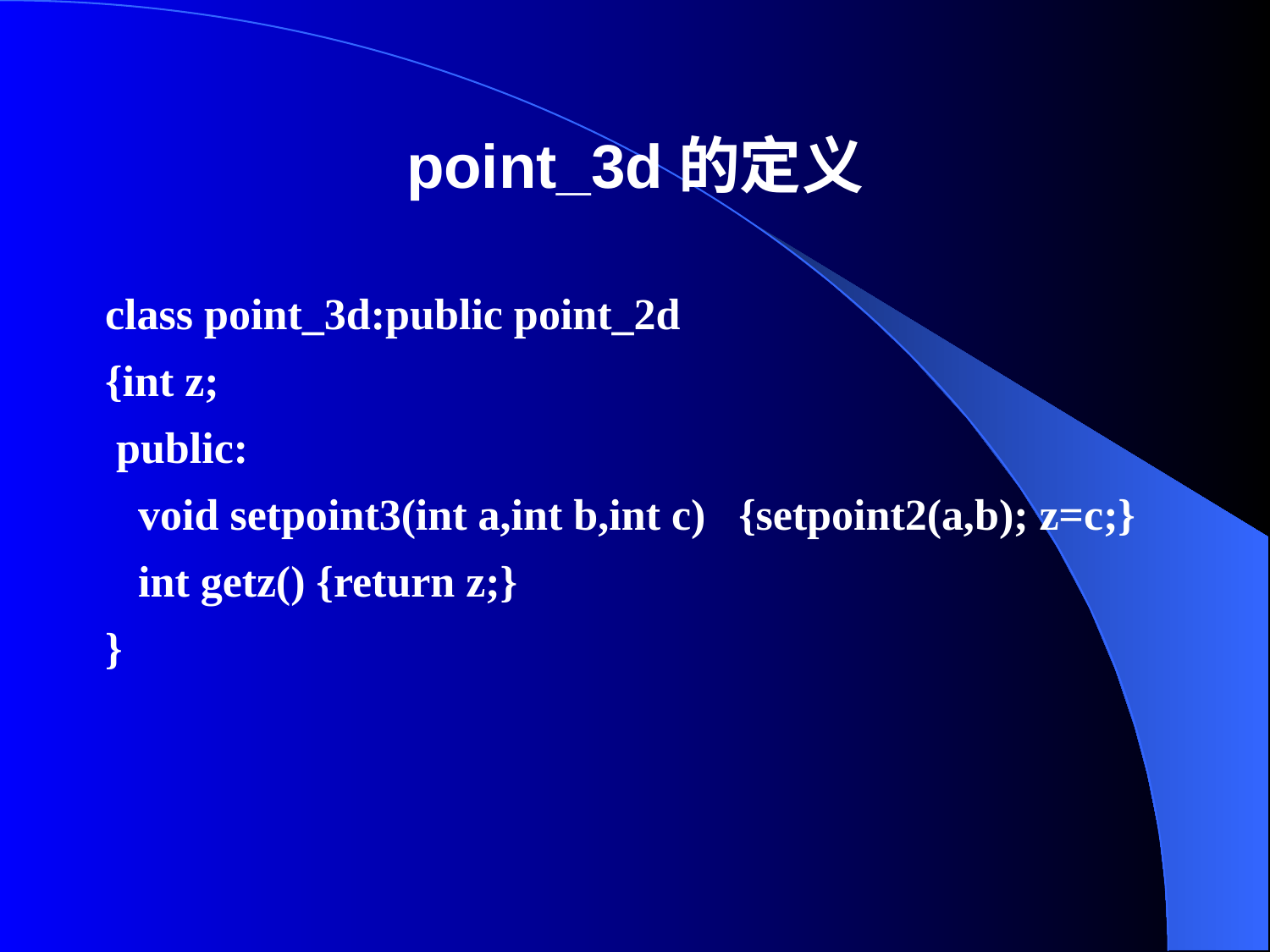

# point_3d的定义
class point_3d:public point_2d
{int z;
 public:
   void setpoint3(int a,int b,int c)   {setpoint2(a,b); z=c;}
   int getz() {return z;}
}